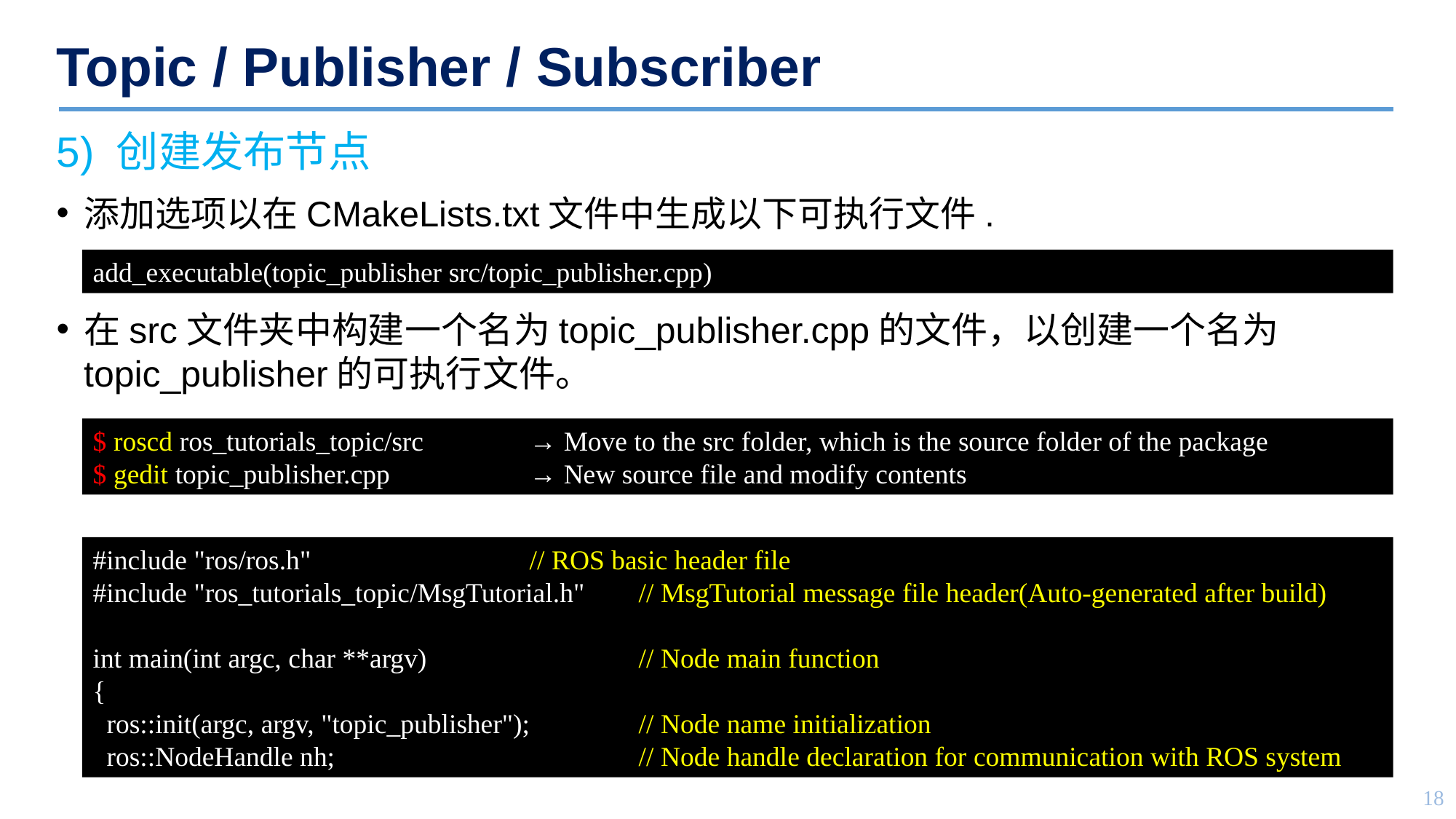

# Topic / Publisher / Subscriber
5) 创建发布节点
添加选项以在CMakeLists.txt文件中生成以下可执行文件.

在src文件夹中构建一个名为topic_publisher.cpp的文件，以创建一个名为topic_publisher的可执行文件。
add_executable(topic_publisher src/topic_publisher.cpp)
$ roscd ros_tutorials_topic/src 	→ Move to the src folder, which is the source folder of the package
$ gedit topic_publisher.cpp 		→ New source file and modify contents
#include "ros/ros.h"			// ROS basic header file
#include "ros_tutorials_topic/MsgTutorial.h"	// MsgTutorial message file header(Auto-generated after build)

int main(int argc, char **argv)                 	// Node main function
{
  ros::init(argc, argv, "topic_publisher");     	// Node name initialization
  ros::NodeHandle nh;			// Node handle declaration for communication with ROS system
18